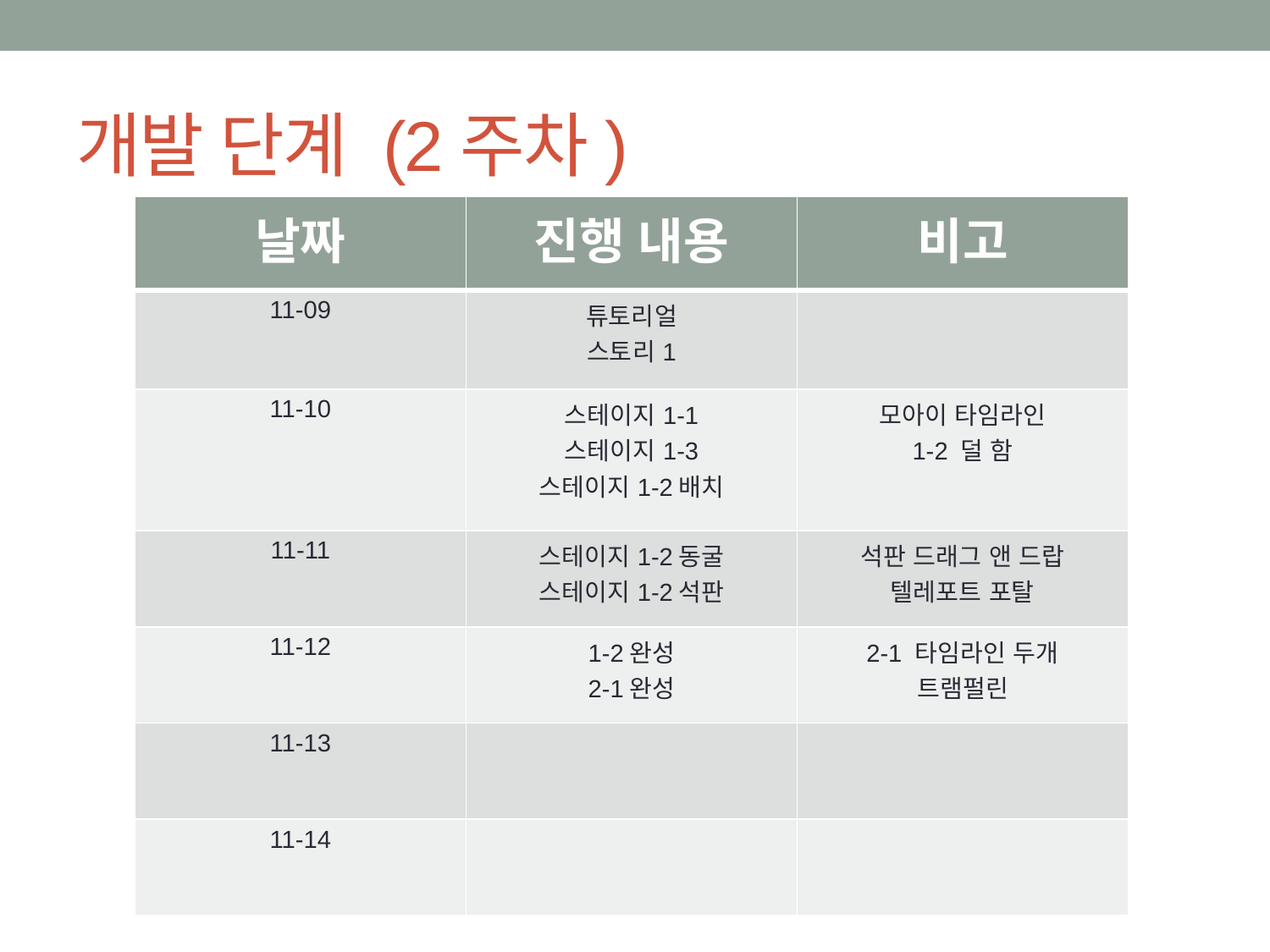

# 개발 단계 (2주차)
| 날짜 | 진행 내용 | 비고 |
| --- | --- | --- |
| 11-09 | 튜토리얼 스토리1 |  |
| 11-10 | 스테이지1-1 스테이지1-3 스테이지1-2배치 | 모아이 타임라인 1-2 덜 함 |
| 11-11 | 스테이지1-2동굴 스테이지1-2석판 | 석판 드래그 앤 드랍 텔레포트 포탈 |
| 11-12 | 1-2완성 2-1완성 | 2-1 타임라인 두개 트램펄린 |
| 11-13 |  |  |
| 11-14 |  |  |